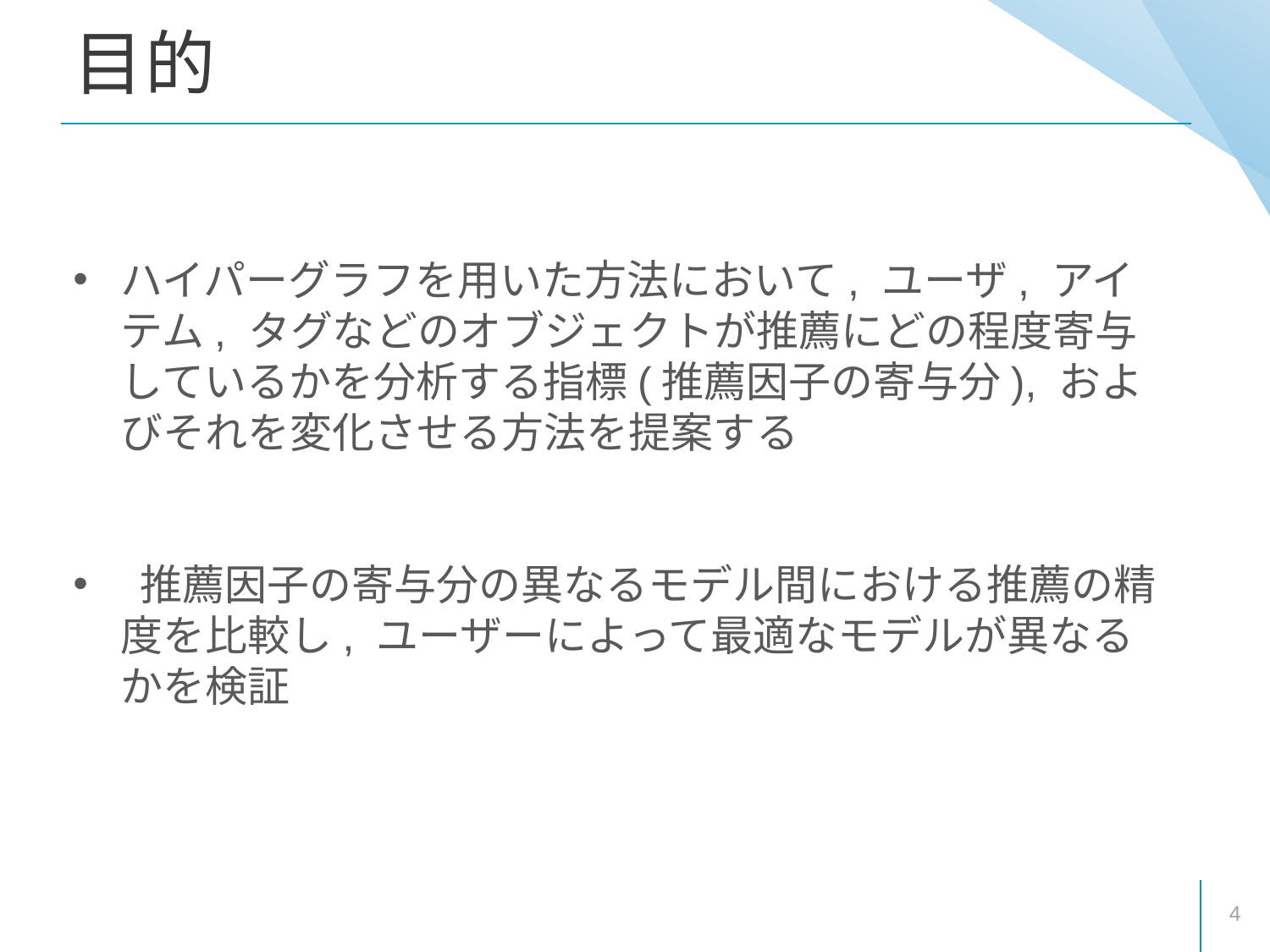

# 目的

ハイパーグラフを用いた方法において, ユーザ, アイテム, タグなどのオブジェクトが推薦にどの程度寄与しているかを分析する指標(推薦因子の寄与分), およびそれを変化させる方法を提案する

 推薦因子の寄与分の異なるモデル間における推薦の精度を比較し, ユーザーによって最適なモデルが異なるかを検証
4